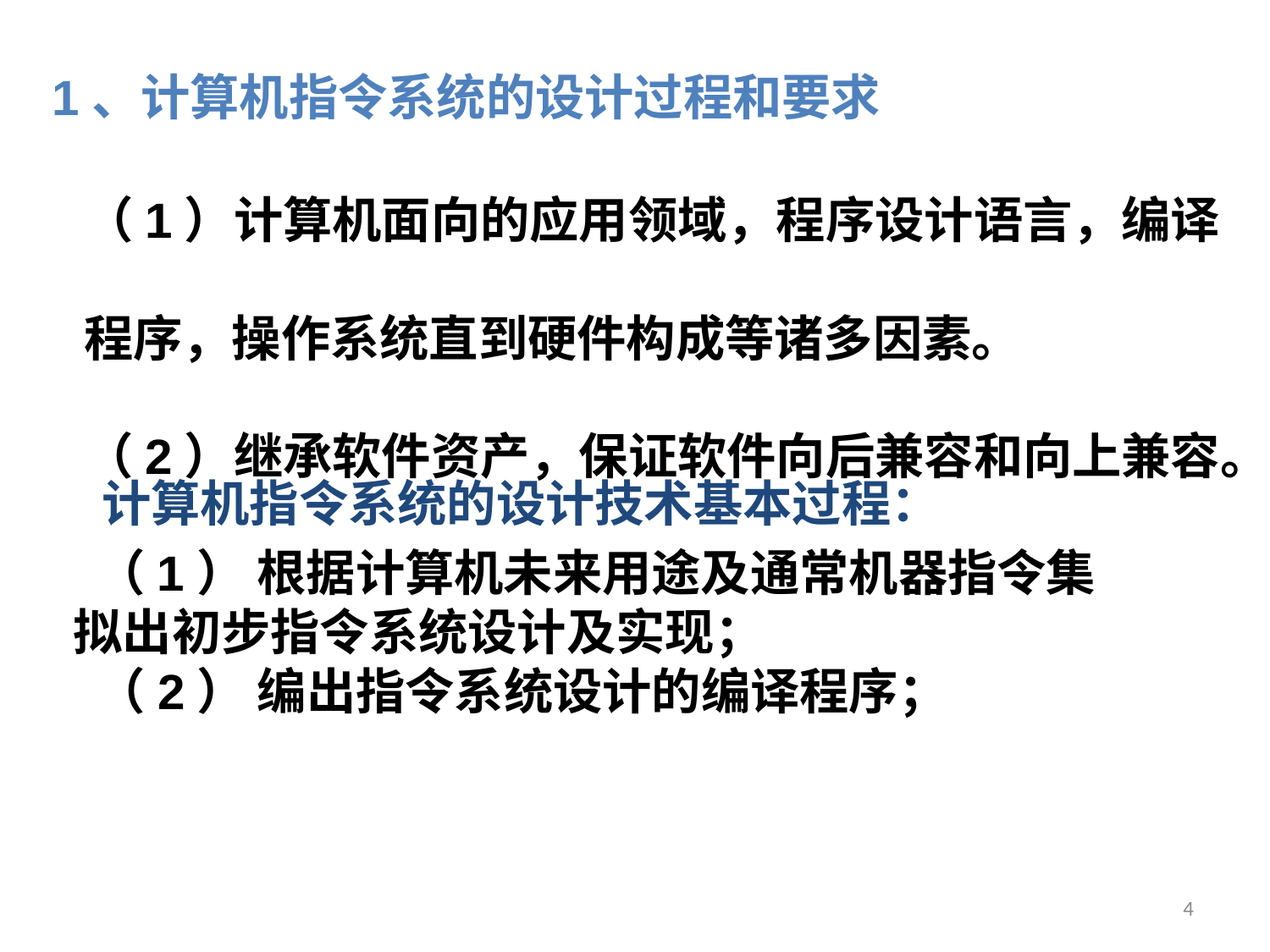

1、计算机指令系统的设计过程和要求
（1）计算机面向的应用领域，程序设计语言，编译程序，操作系统直到硬件构成等诸多因素。
（2）继承软件资产，保证软件向后兼容和向上兼容。
计算机指令系统的设计技术基本过程：
 （1） 根据计算机未来用途及通常机器指令集拟出初步指令系统设计及实现；
 （2） 编出指令系统设计的编译程序；
4